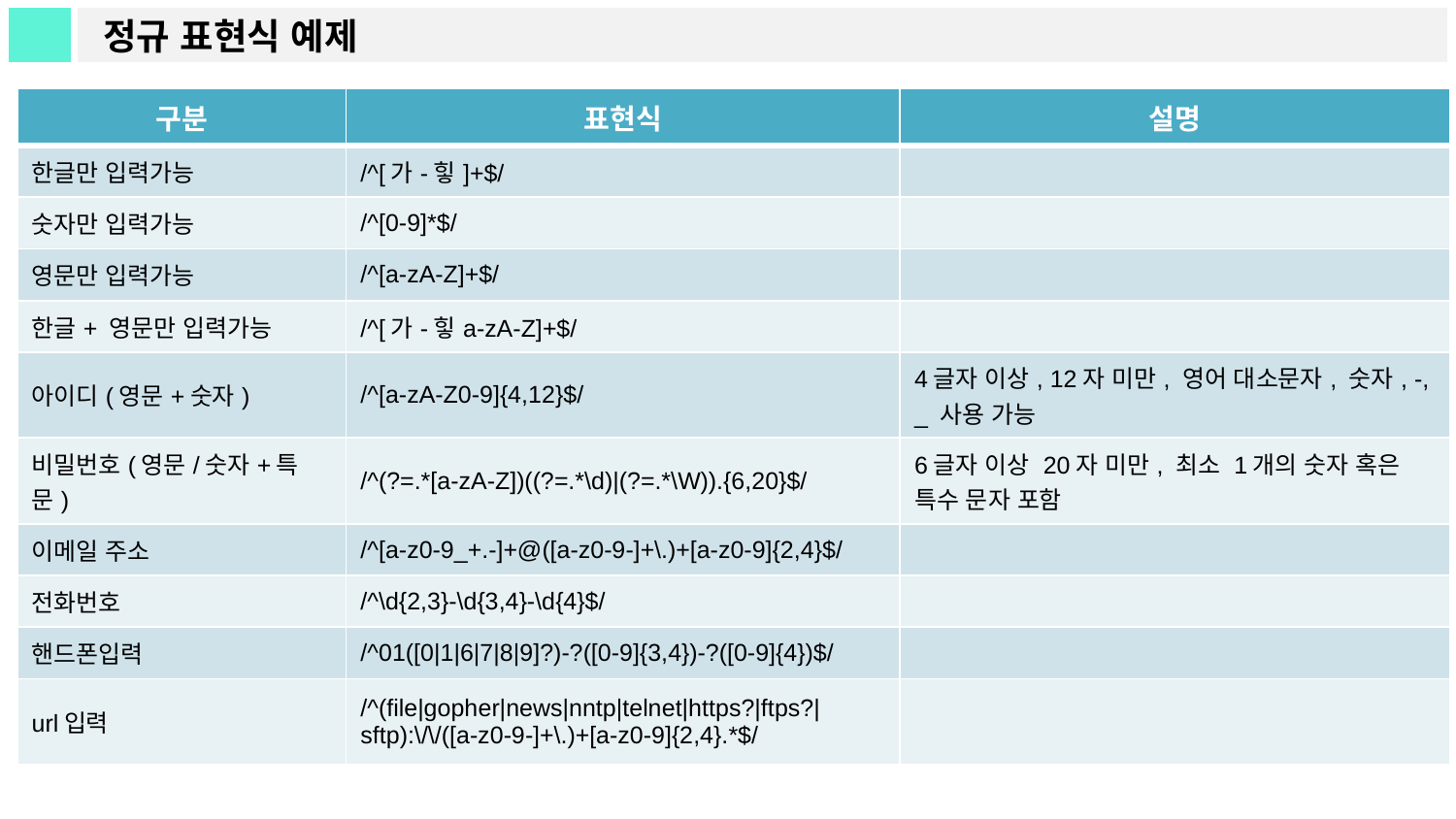

# 정규 표현식 예제
| 구분 | 표현식 | 설명 |
| --- | --- | --- |
| 한글만 입력가능 | /^[가-힣]+$/ |  |
| 숫자만 입력가능 | /^[0-9]\*$/ |  |
| 영문만 입력가능 | /^[a-zA-Z]+$/ |  |
| 한글+ 영문만 입력가능 | /^[가-힣a-zA-Z]+$/ |  |
| 아이디(영문+숫자) | /^[a-zA-Z0-9]{4,12}$/ | 4글자 이상, 12자 미만, 영어 대소문자, 숫자, -, \_ 사용 가능 |
| 비밀번호(영문/숫자+특문) | /^(?=.\*[a-zA-Z])((?=.\*\d)|(?=.\*\W)).{6,20}$/ | 6글자 이상 20자 미만, 최소 1개의 숫자 혹은 특수 문자 포함 |
| 이메일 주소 | /^[a-z0-9\_+.-]+@([a-z0-9-]+\.)+[a-z0-9]{2,4}$/ |  |
| 전화번호 | /^\d{2,3}-\d{3,4}-\d{4}$/ |  |
| 핸드폰입력 | /^01([0|1|6|7|8|9]?)-?([0-9]{3,4})-?([0-9]{4})$/ |  |
| url입력 | /^(file|gopher|news|nntp|telnet|https?|ftps?|sftp):\/\/([a-z0-9-]+\.)+[a-z0-9]{2,4}.\*$/ |  |